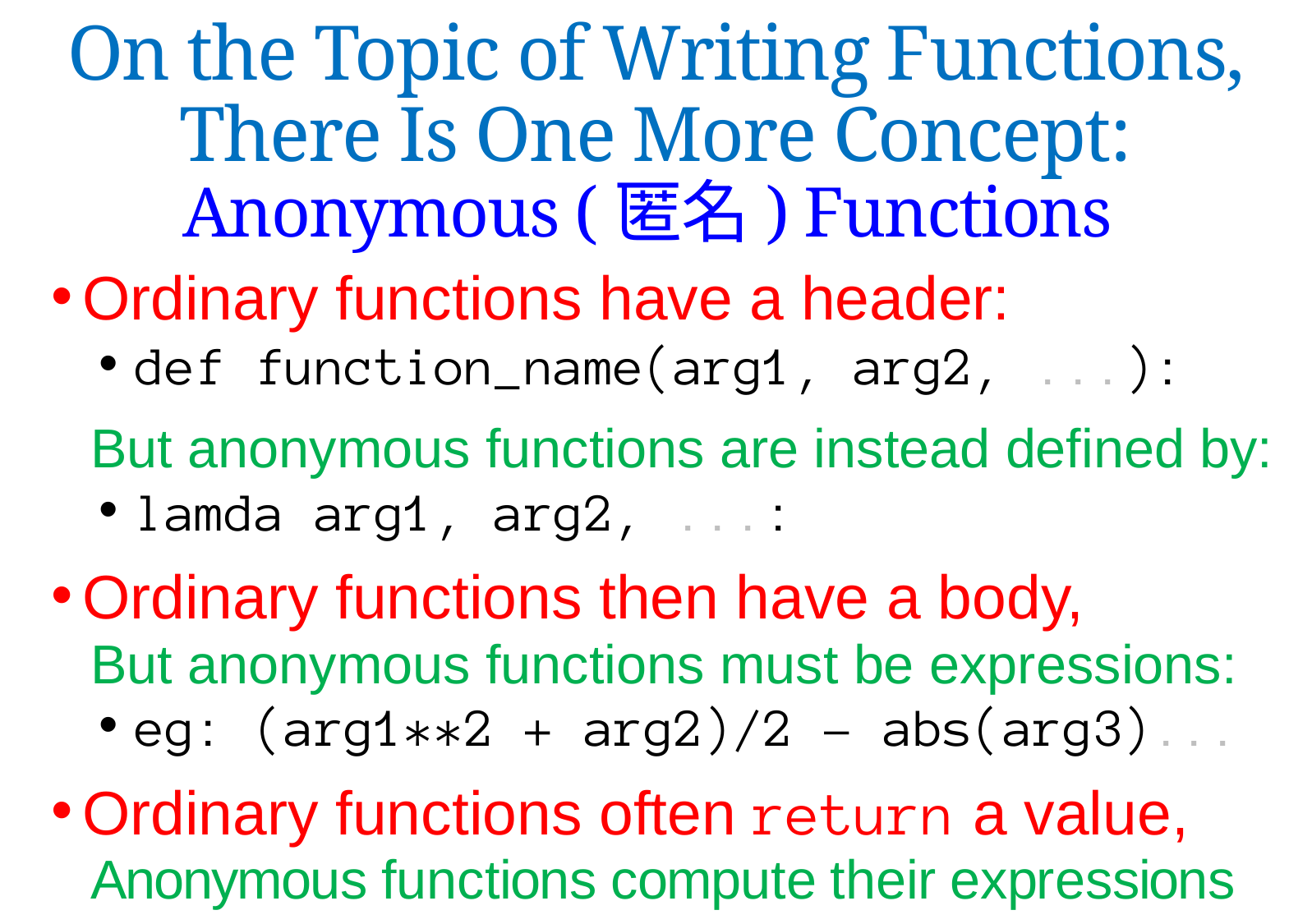

On the Topic of Writing Functions, There Is One More Concept:
Anonymous (匿名) Functions
Ordinary functions have a header:
def function_name(arg1, arg2, ...):
But anonymous functions are instead defined by:
lamda arg1, arg2, ...:
Ordinary functions then have a body,
But anonymous functions must be expressions:
eg: (arg1**2 + arg2)/2 – abs(arg3)...
Ordinary functions often return a value,
Anonymous functions compute their expressions